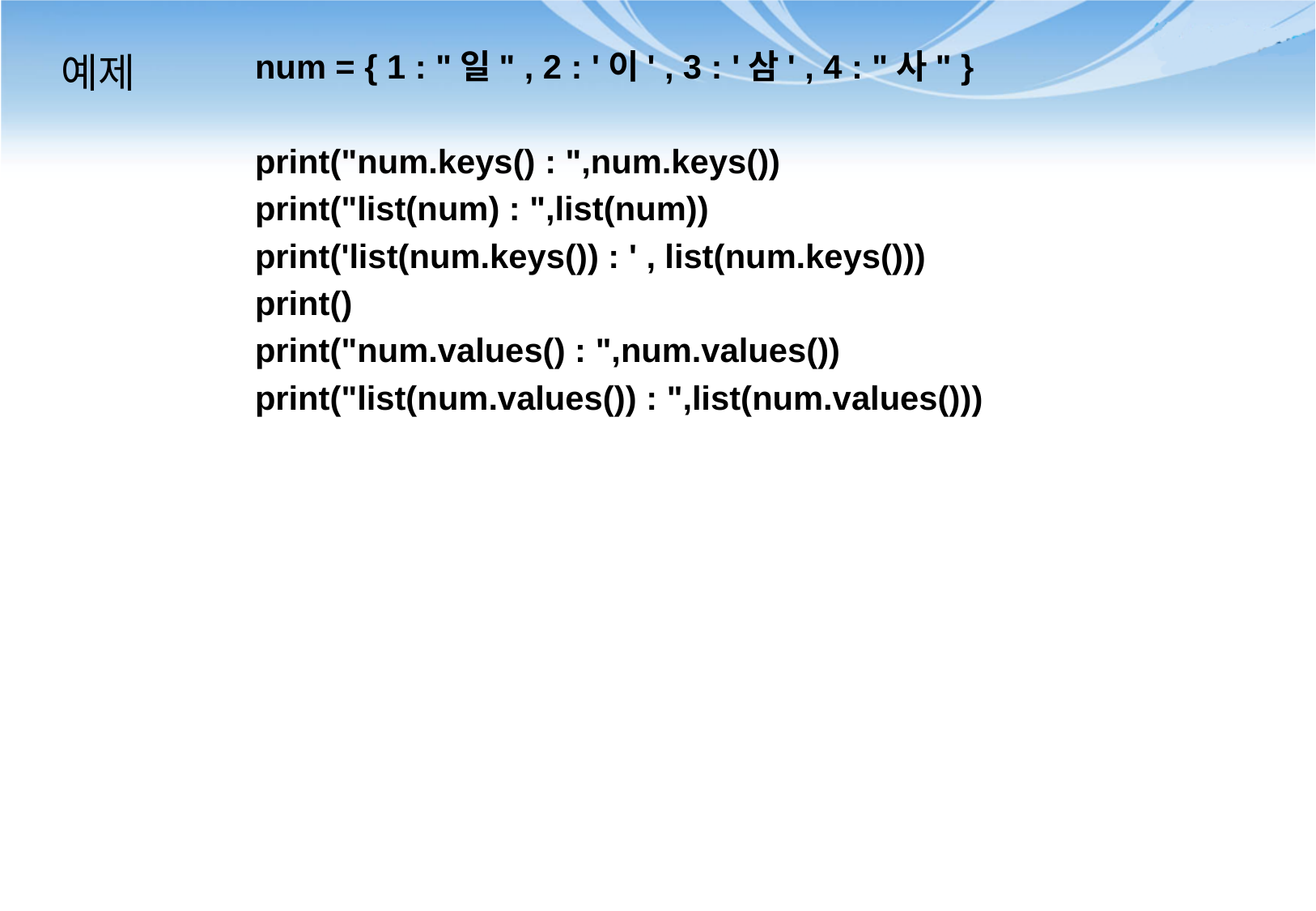

# 예제
num = { 1 : "일" , 2 : '이' , 3 : '삼' , 4 : "사" }

print("num.keys() : ",num.keys())
print("list(num) : ",list(num))
print('list(num.keys()) : ' , list(num.keys()))
print()
print("num.values() : ",num.values())
print("list(num.values()) : ",list(num.values()))